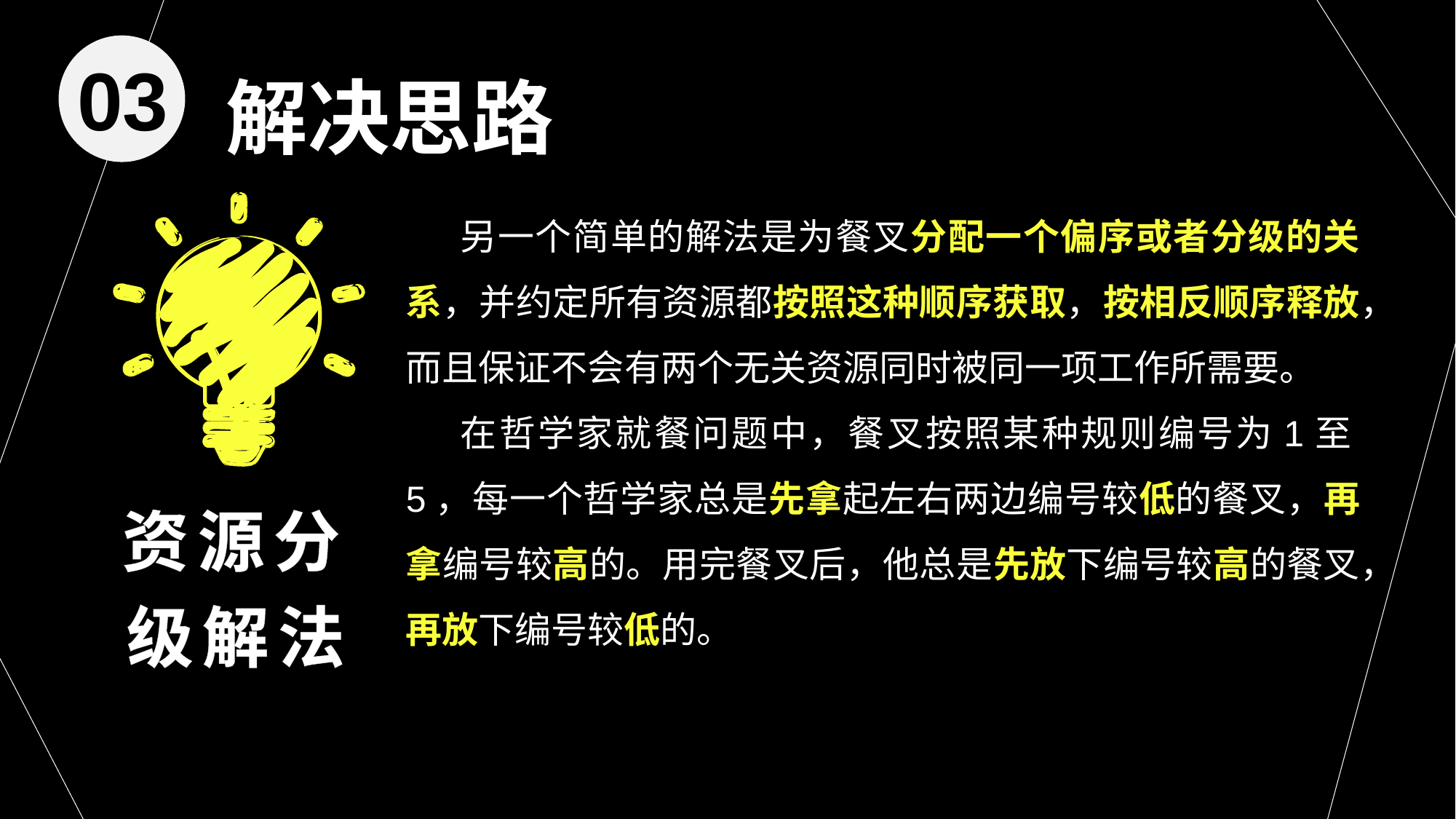

解决思路

03
另一个简单的解法是为餐叉分配一个偏序或者分级的关系，并约定所有资源都按照这种顺序获取，按相反顺序释放，而且保证不会有两个无关资源同时被同一项工作所需要。
在哲学家就餐问题中，餐叉按照某种规则编号为1至5，每一个哲学家总是先拿起左右两边编号较低的餐叉，再拿编号较高的。用完餐叉后，他总是先放下编号较高的餐叉，再放下编号较低的。

资源分级解法